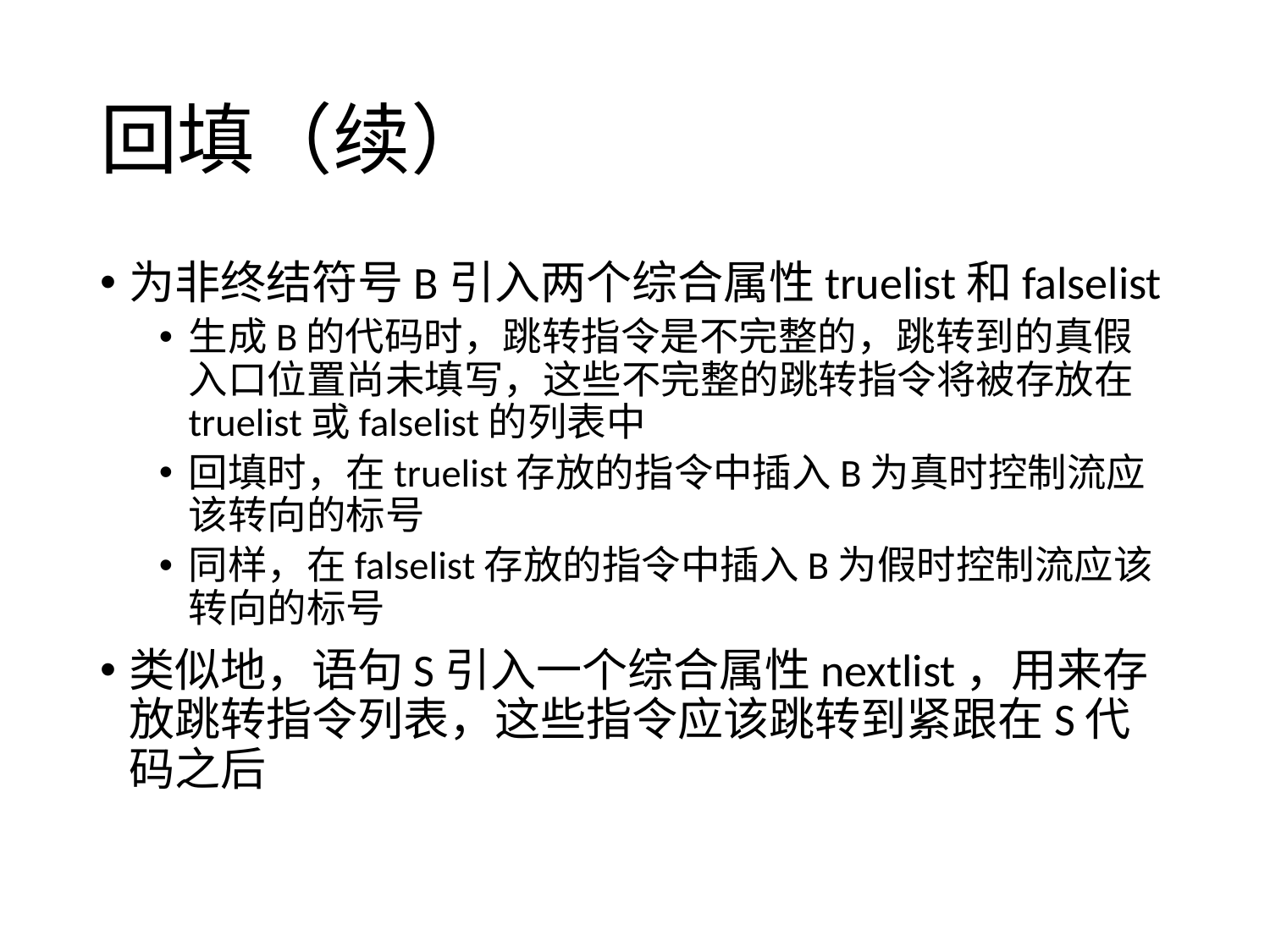

# 回填（续）
为非终结符号B引入两个综合属性truelist和falselist
生成B的代码时，跳转指令是不完整的，跳转到的真假入口位置尚未填写，这些不完整的跳转指令将被存放在truelist或falselist的列表中
回填时，在truelist存放的指令中插入B为真时控制流应该转向的标号
同样，在falselist存放的指令中插入B为假时控制流应该转向的标号
类似地，语句S引入一个综合属性nextlist，用来存放跳转指令列表，这些指令应该跳转到紧跟在S代码之后